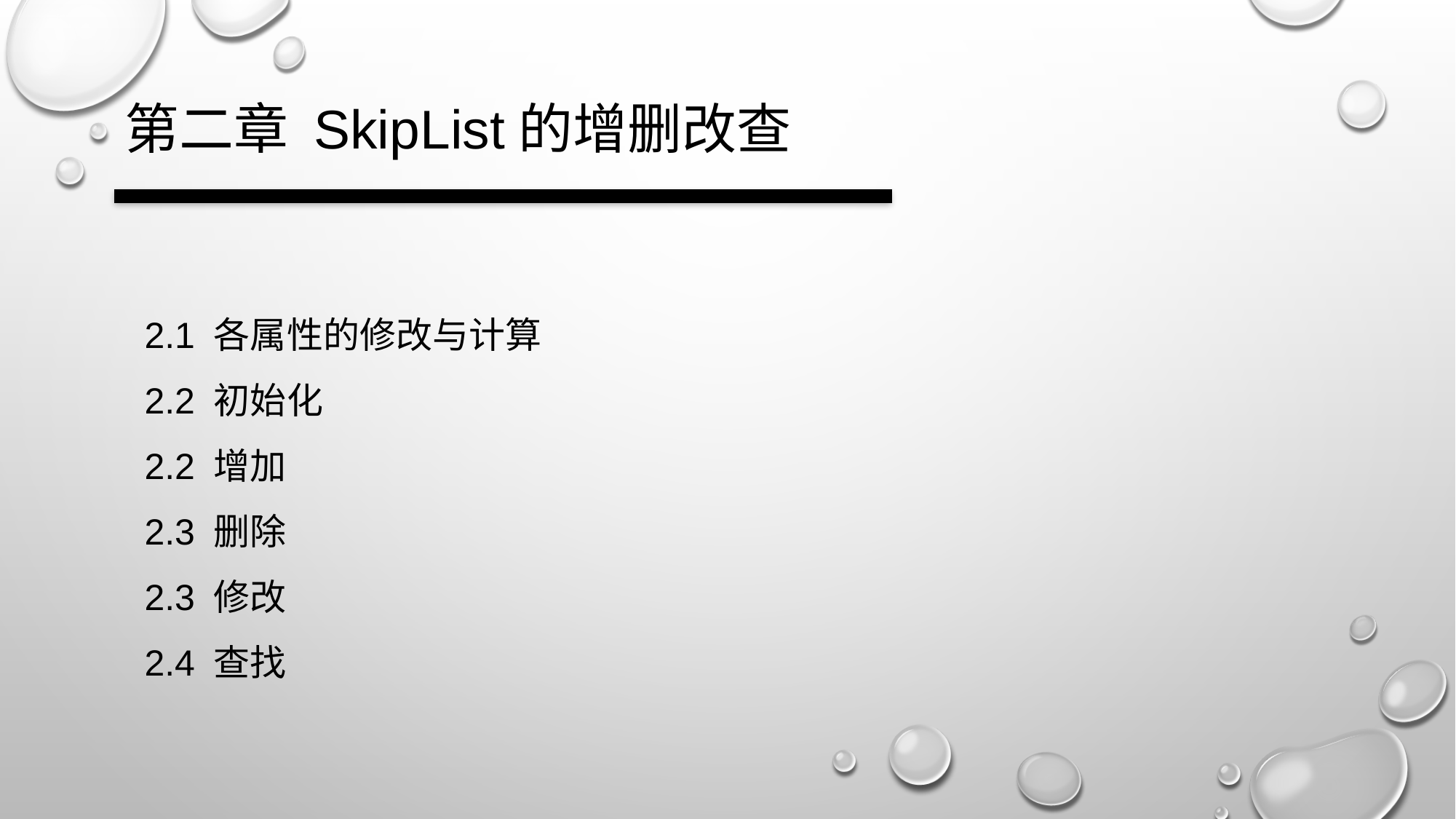

第二章 SkipList的增删改查
2.1 各属性的修改与计算
2.2 初始化
2.2 增加
2.3 删除
2.3 修改
2.4 查找